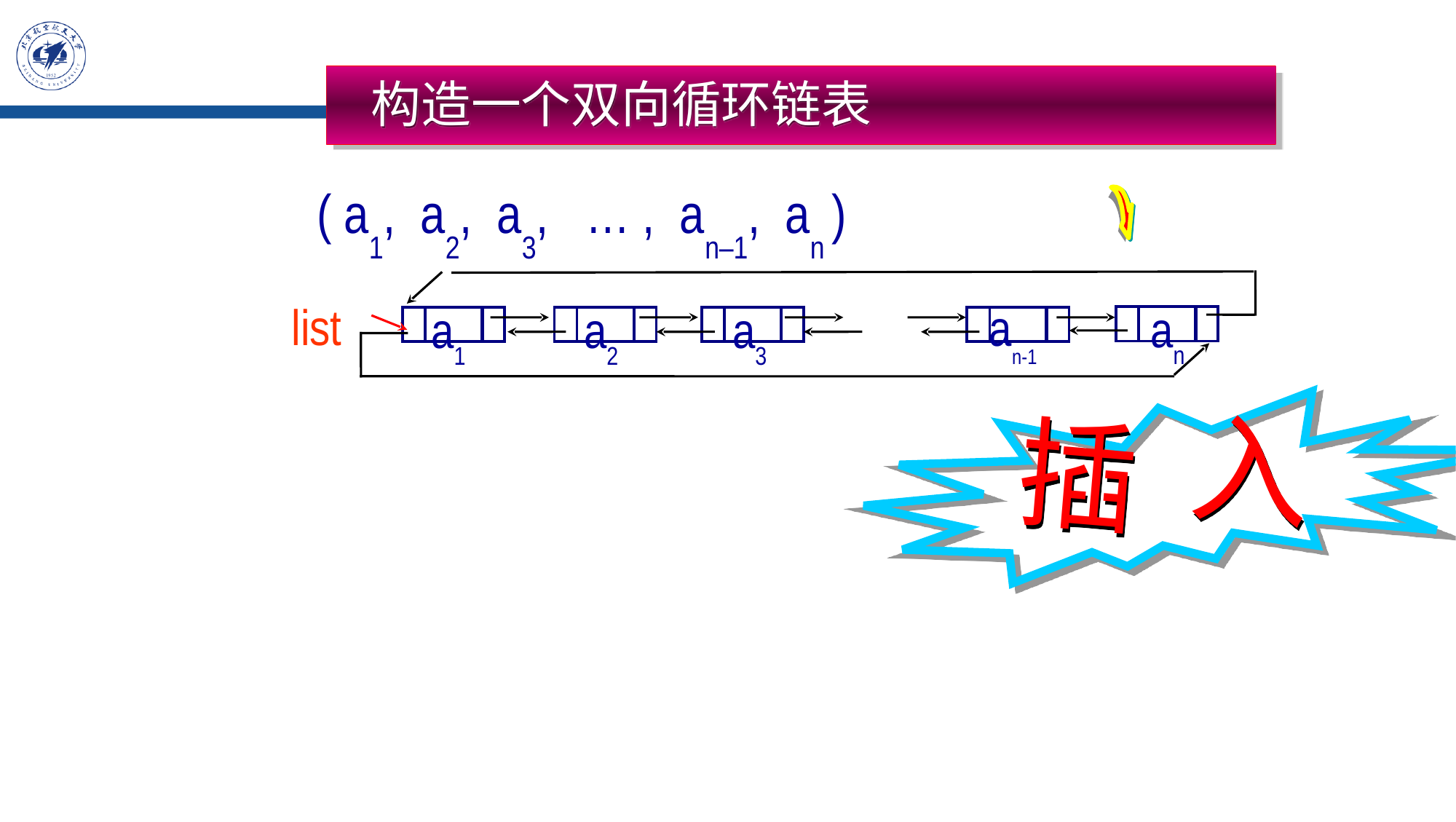

构造一个双向循环链表
( a1,  a2,  a3,   … ,  an–1,  an )

list
…
an-1
an
a2
a1
a3

入

插